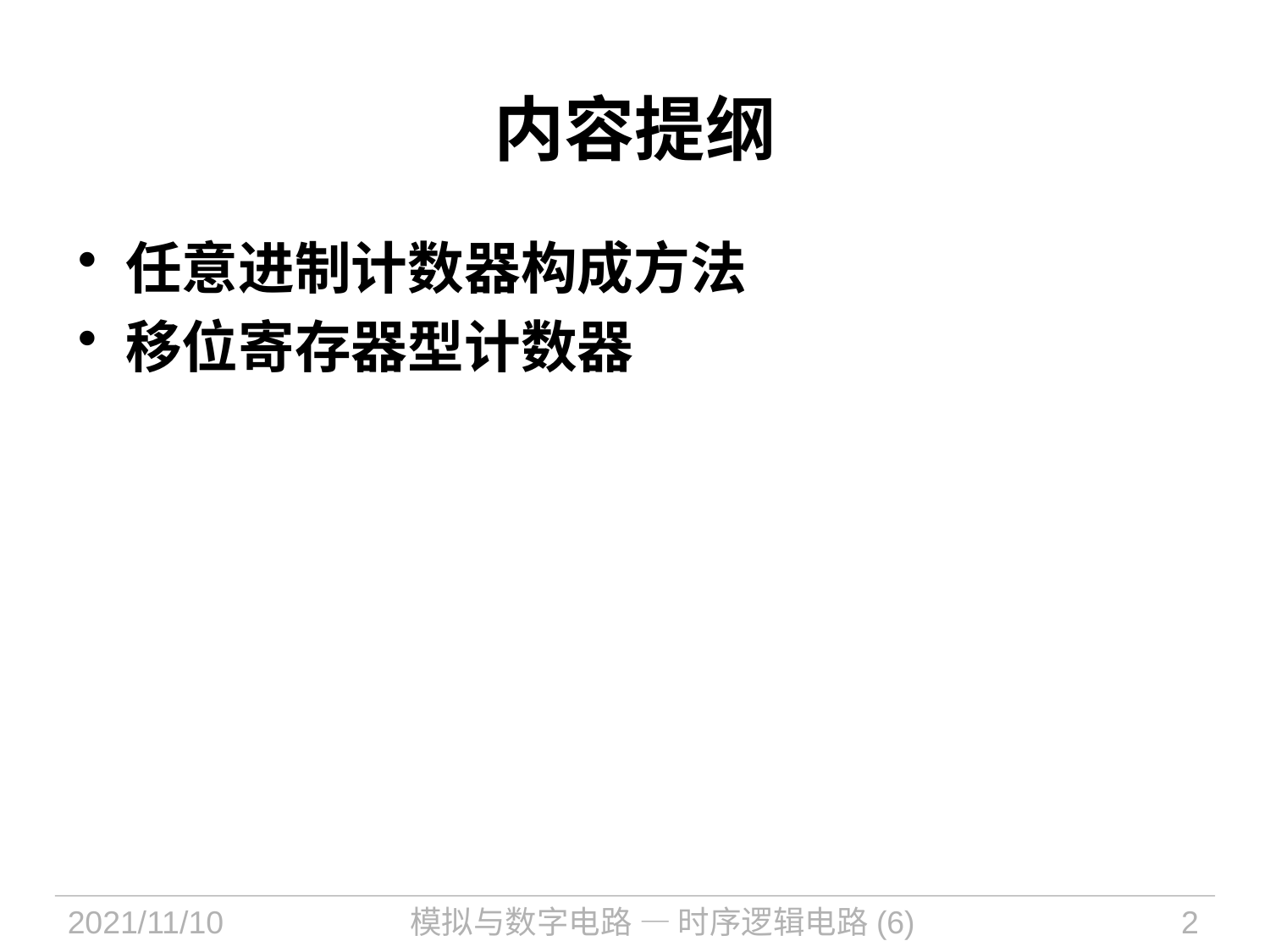

内容提纲
任意进制计数器构成方法
移位寄存器型计数器

2021/11/10
模拟与数字电路 — 时序逻辑电路(6)
2